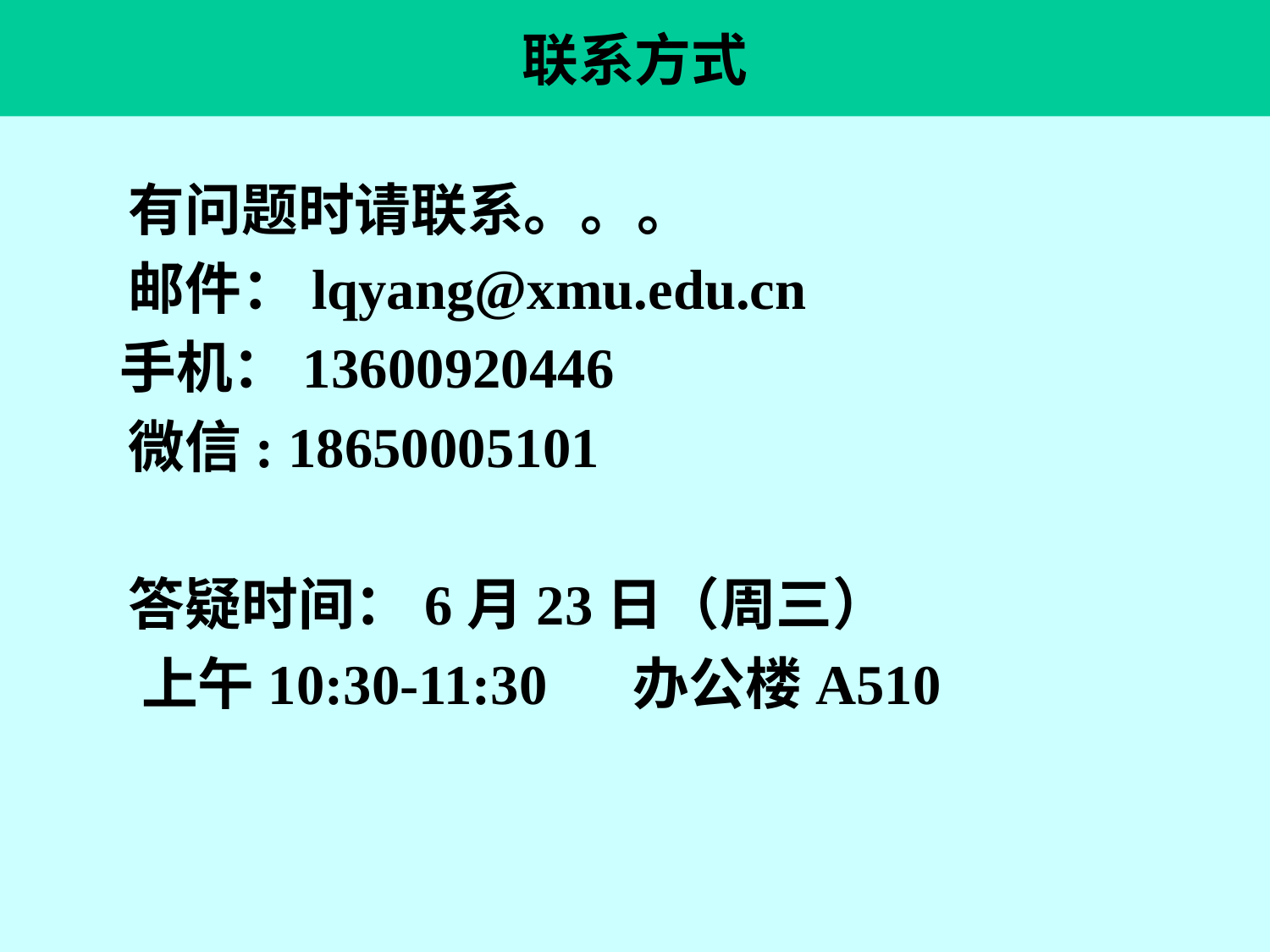

# 联系方式
      有问题时请联系。。。
      邮件：lqyang@xmu.edu.cn
　  手机：13600920446
      微信: 18650005101

      答疑时间：6月23日（周三）
       上午10:30-11:30     办公楼A510